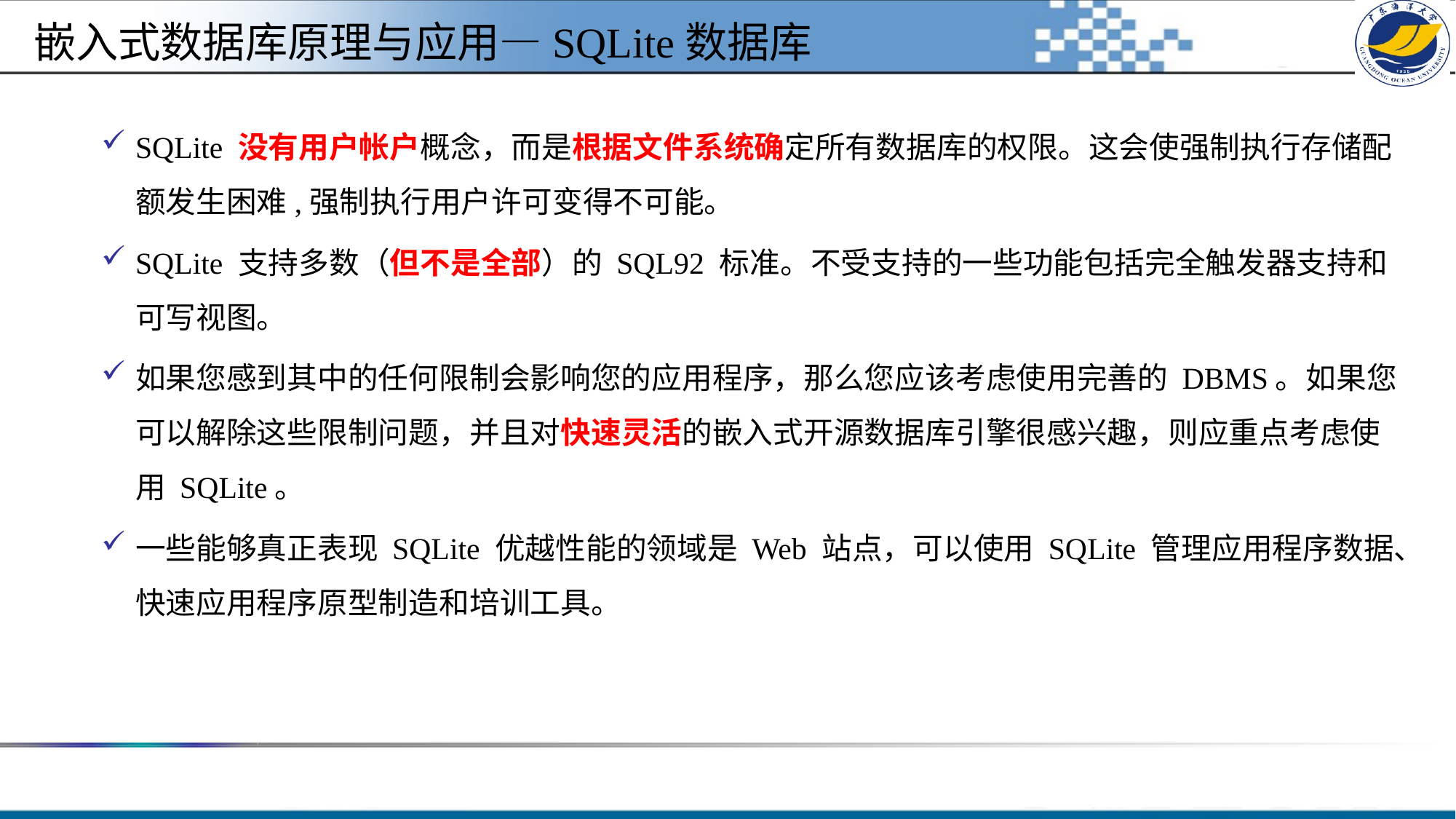

#
嵌入式数据库原理与应用—SQLite数据库
SQLite 没有用户帐户概念，而是根据文件系统确定所有数据库的权限。这会使强制执行存储配额发生困难,强制执行用户许可变得不可能。
SQLite 支持多数（但不是全部）的 SQL92 标准。不受支持的一些功能包括完全触发器支持和可写视图。
如果您感到其中的任何限制会影响您的应用程序，那么您应该考虑使用完善的 DBMS。如果您可以解除这些限制问题，并且对快速灵活的嵌入式开源数据库引擎很感兴趣，则应重点考虑使用 SQLite。
一些能够真正表现 SQLite 优越性能的领域是 Web 站点，可以使用 SQLite 管理应用程序数据、快速应用程序原型制造和培训工具。